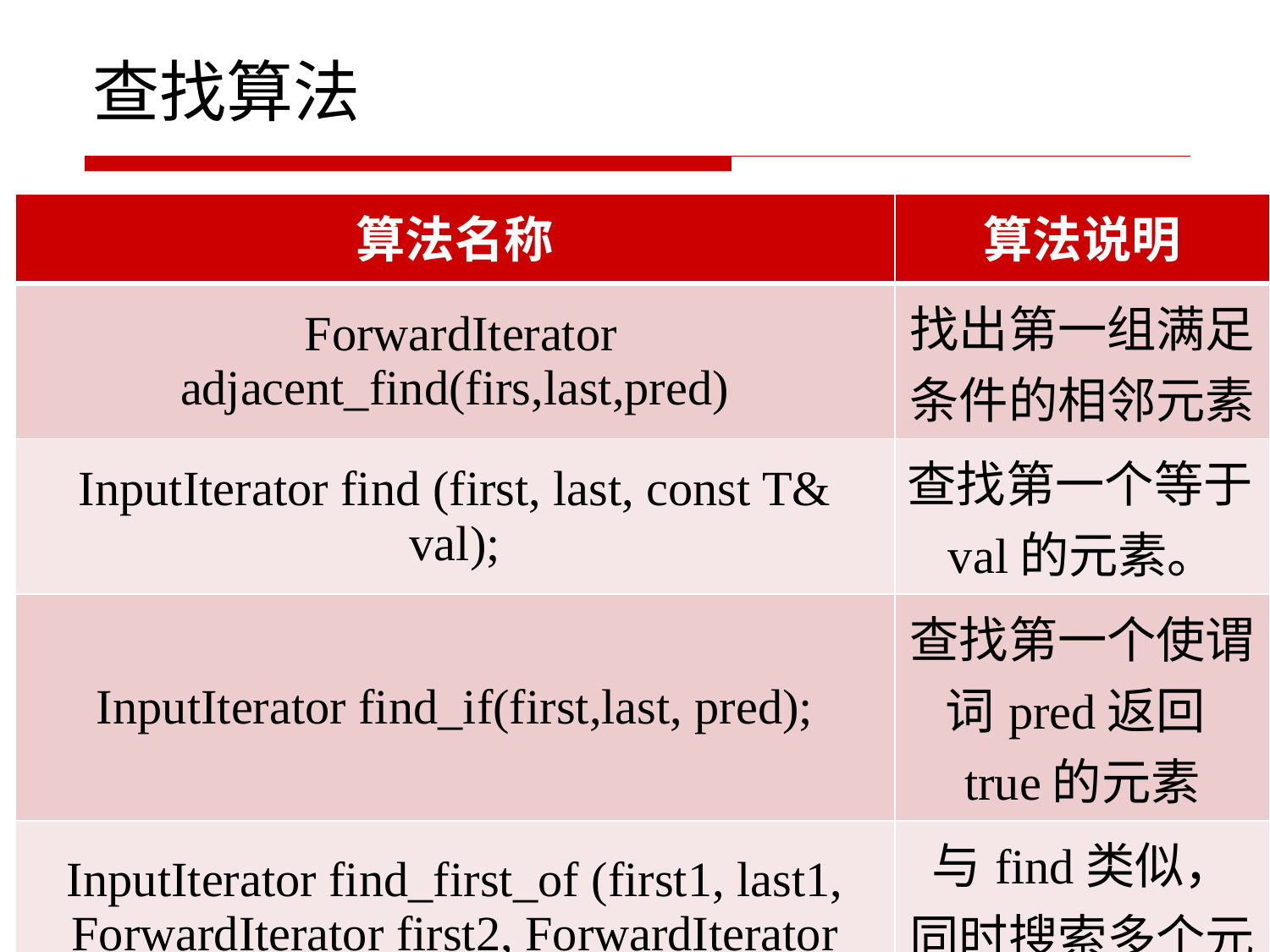

# 查找算法

| 算法名称 | 算法说明 |
| --- | --- |
| ForwardIterator adjacent\_find(firs,last,pred) | 找出第一组满足条件的相邻元素 |
| InputIterator find (first, last, const T& val); | 查找第一个等于val的元素。 |
| InputIterator find\_if(first,last, pred); | 查找第一个使谓词pred返回true的元素 |
| InputIterator find\_first\_of (first1, last1, ForwardIterator first2, ForwardIterator last2, BinaryPredicate pred); | 与find类似，同时搜索多个元素中的某个元素 |
4